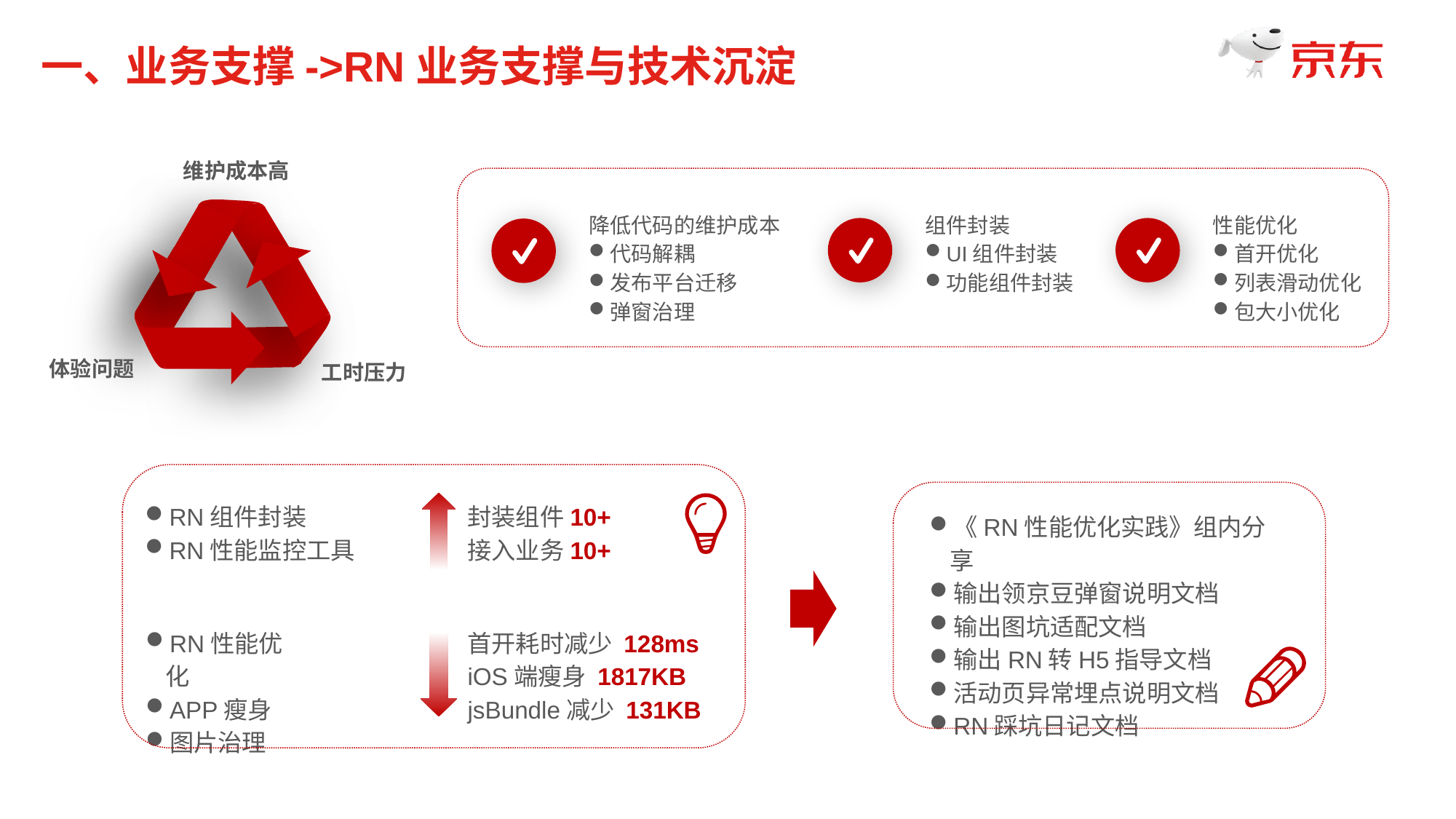

一、业务支撑->RN业务支撑与技术沉淀
维护成本高

性能优化
首开优化
列表滑动优化
包大小优化
降低代码的维护成本
代码解耦
发布平台迁移
弹窗治理
组件封装
UI组件封装
功能组件封装

体验问题
工时压力

RN组件封装
RN性能监控工具

封装组件10+
接入业务10+

《RN性能优化实践》组内分享
输出领京豆弹窗说明文档
输出图坑适配文档
输出RN转H5指导文档
活动页异常埋点说明文档
RN踩坑日记文档

RN性能优化
APP瘦身
图片治理
首开耗时减少 128ms
iOS端瘦身 1817KB
jsBundle减少 131KB